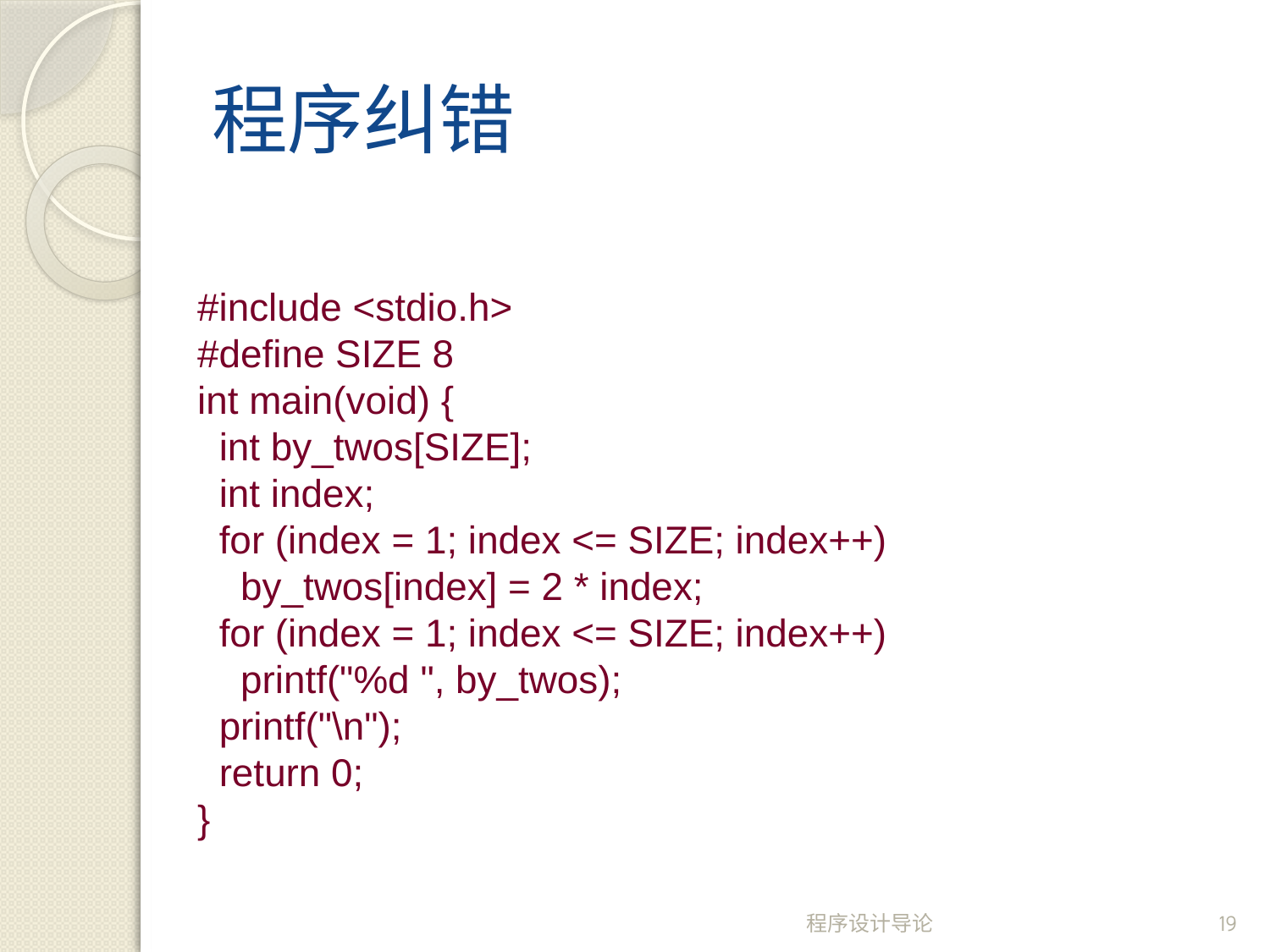

# 程序纠错
#include <stdio.h>
#define SIZE 8
int main(void) {
  int by_twos[SIZE];
  int index;
  for (index = 1; index <= SIZE; index++)
    by_twos[index] = 2 * index;
  for (index = 1; index <= SIZE; index++)
    printf("%d ", by_twos);
  printf("\n");
  return 0;
}
程序设计导论
19